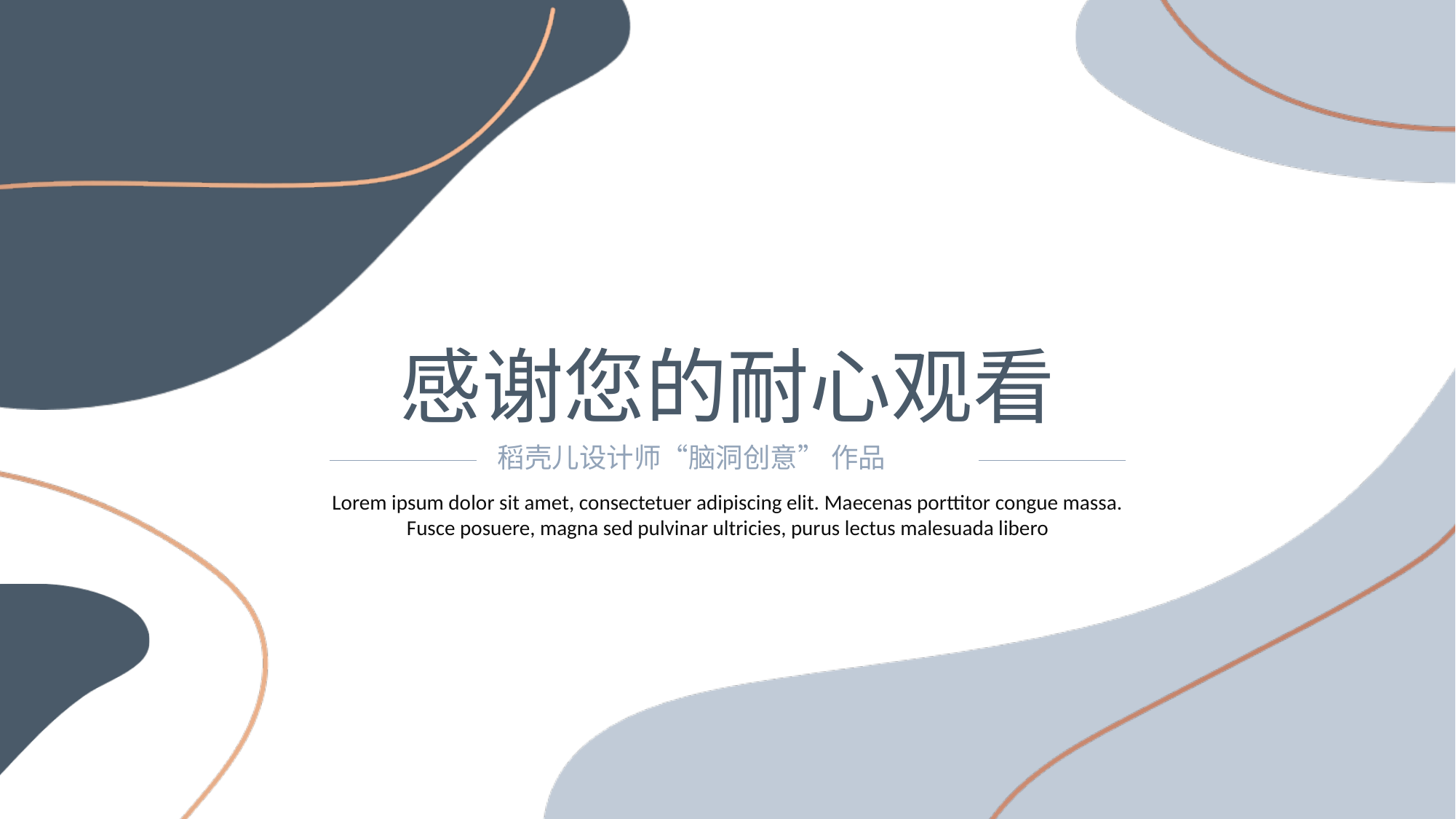

感谢您的耐心观看
稻壳儿设计师“脑洞创意” 作品
Lorem ipsum dolor sit amet, consectetuer adipiscing elit. Maecenas porttitor congue massa. Fusce posuere, magna sed pulvinar ultricies, purus lectus malesuada libero